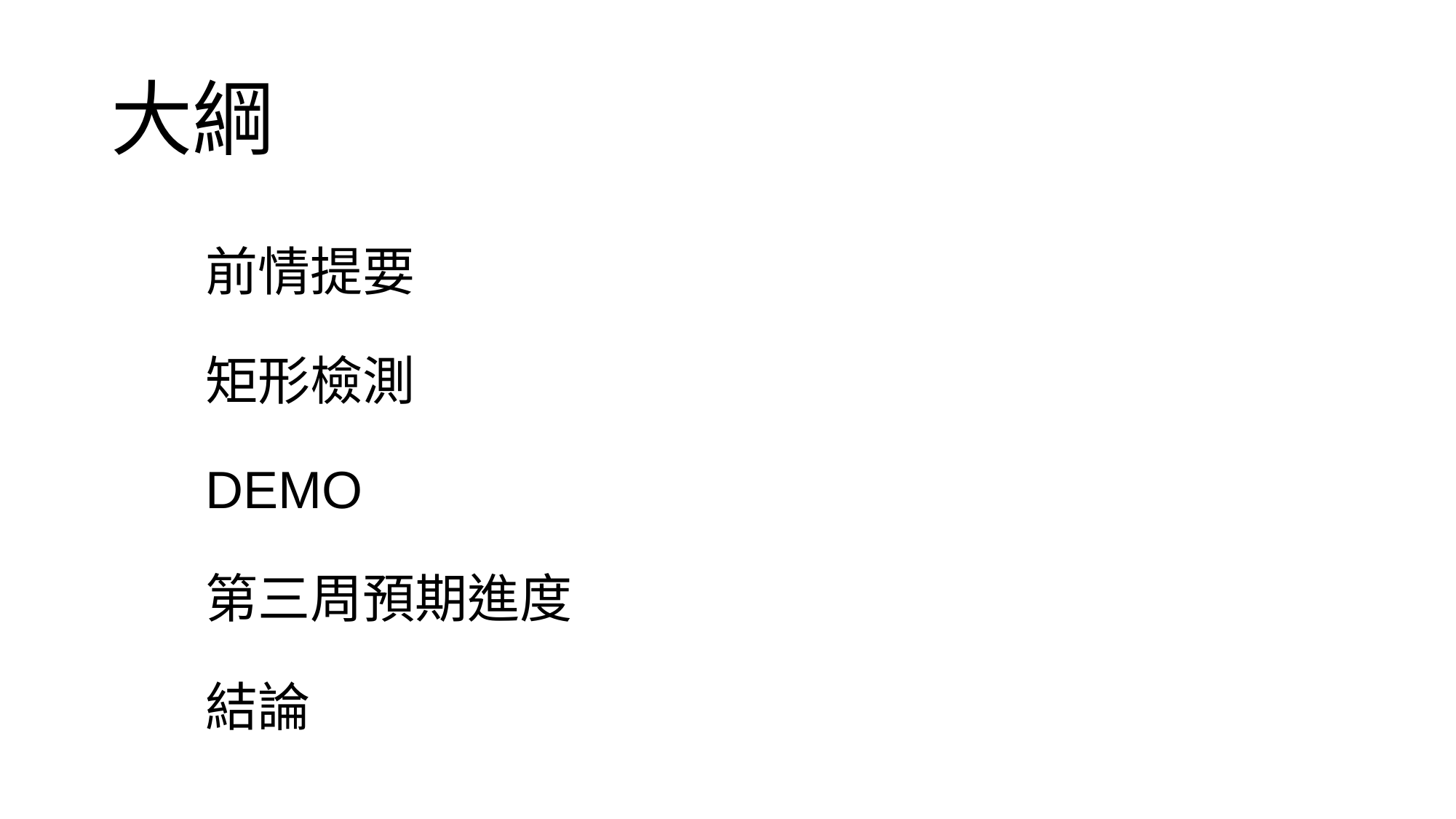

# 大綱
前情提要
矩形檢測
DEMO
第三周預期進度
結論